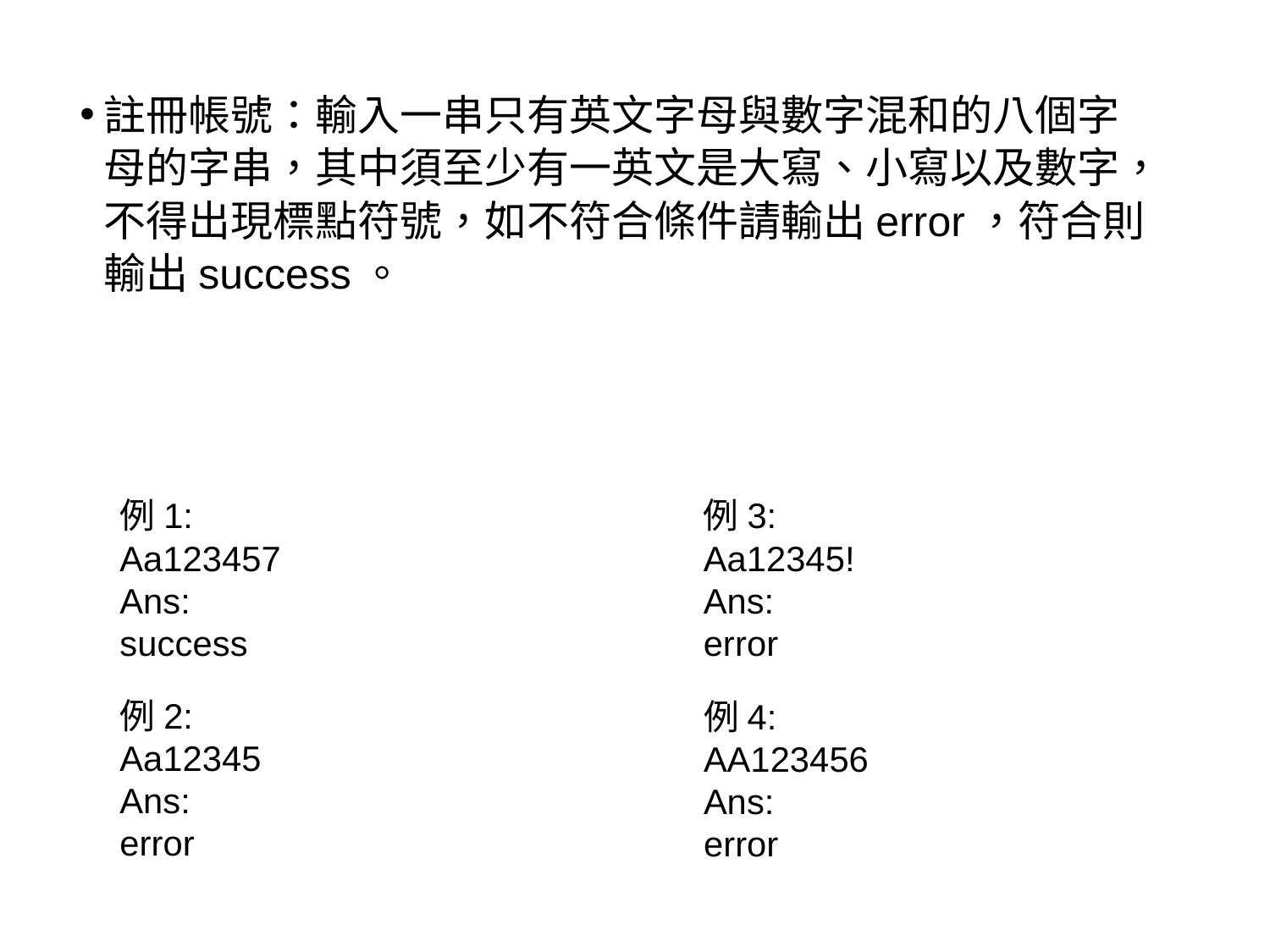

註冊帳號：輸入一串只有英文字母與數字混和的八個字母的字串，其中須至少有一英文是大寫、小寫以及數字，不得出現標點符號，如不符合條件請輸出error，符合則輸出success。

例1:
Aa123457
Ans:
success
例3:
Aa12345!
Ans:
error
例2:
Aa12345
Ans:
error
例4:
AA123456
Ans:
error